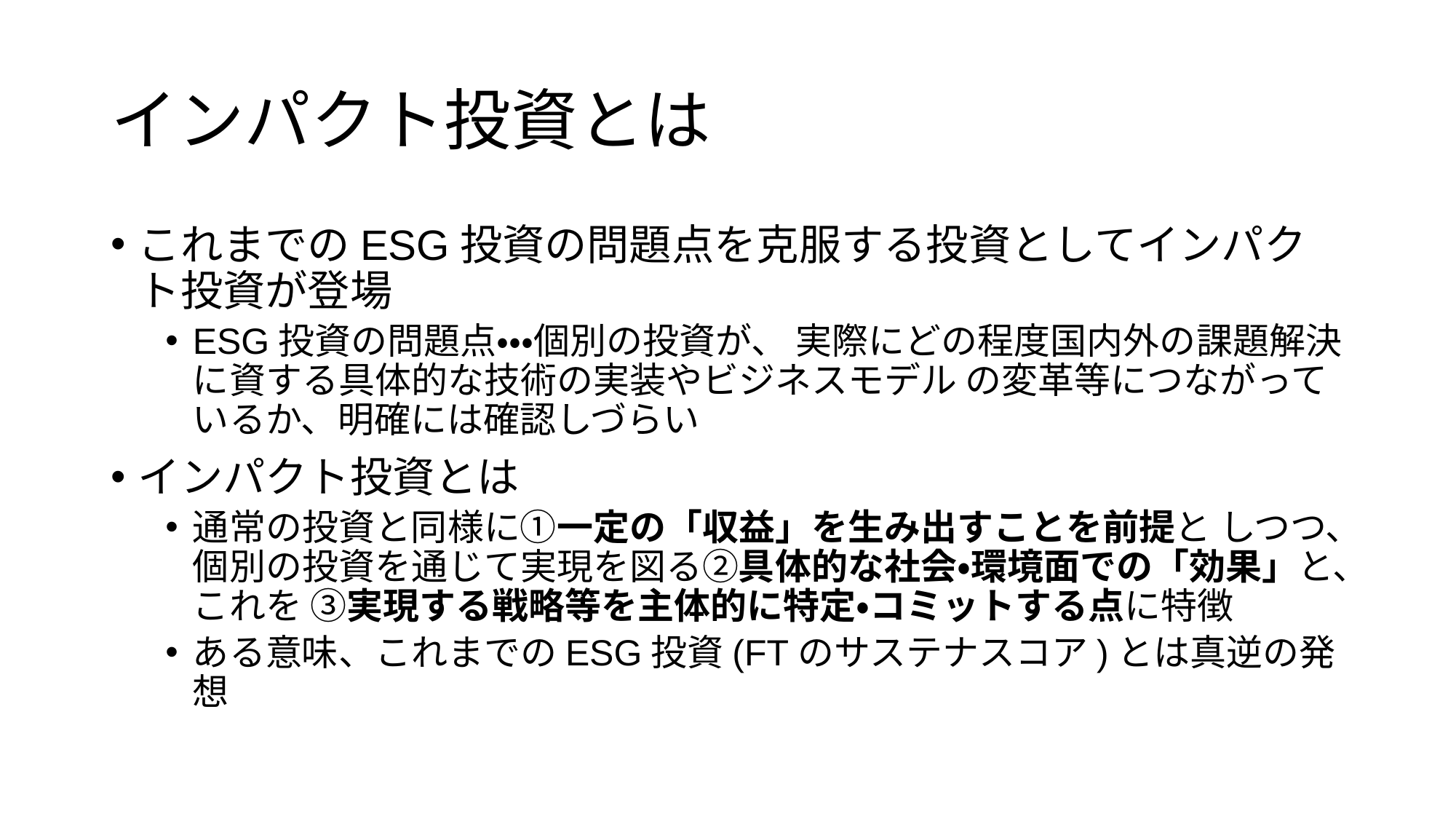

# インパクト投資とは
これまでのESG投資の問題点を克服する投資としてインパクト投資が登場
ESG投資の問題点・・・個別の投資が、 実際にどの程度国内外の課題解決に資する具体的な技術の実装やビジネスモデル の変革等につながっているか、明確には確認しづらい
インパクト投資とは
通常の投資と同様に①一定の「収益」を生み出すことを前提と しつつ、個別の投資を通じて実現を図る②具体的な社会・環境面での「効果」と、これを ③実現する戦略等を主体的に特定・コミットする点に特徴
ある意味、これまでのESG投資(FTのサステナスコア)とは真逆の発想